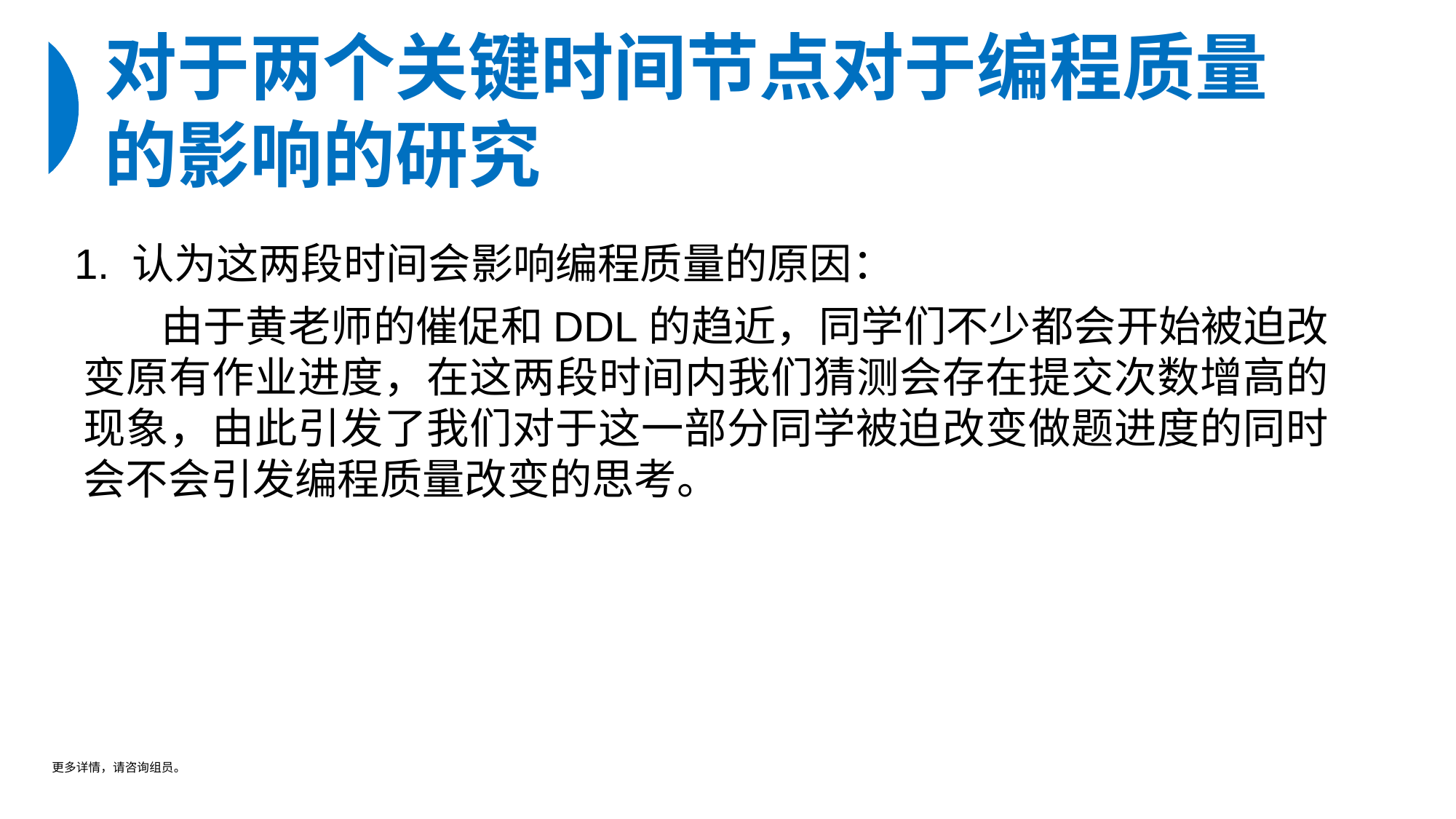

# 对于两个关键时间节点对于编程质量的影响的研究
1. 认为这两段时间会影响编程质量的原因：
       由于黄老师的催促和DDL的趋近，同学们不少都会开始被迫改变原有作业进度，在这两段时间内我们猜测会存在提交次数增高的现象，由此引发了我们对于这一部分同学被迫改变做题进度的同时会不会引发编程质量改变的思考。
更多详情，请咨询组员。